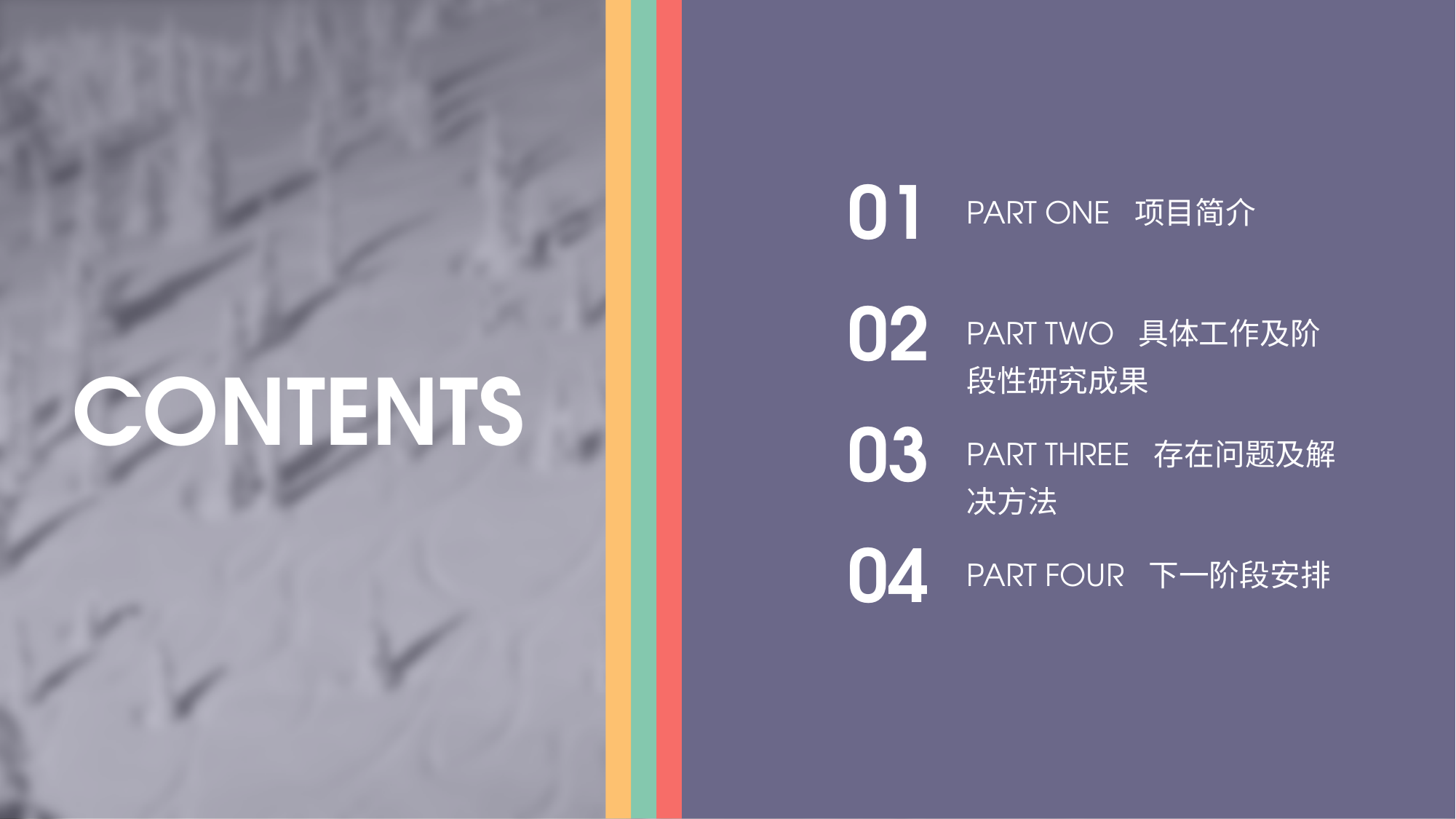

01
PART ONE  项目简介
02
PART TWO  具体工作及阶段性研究成果
CONTENTS
03
PART THREE  存在问题及解决方法
04
PART FOUR  下一阶段安排